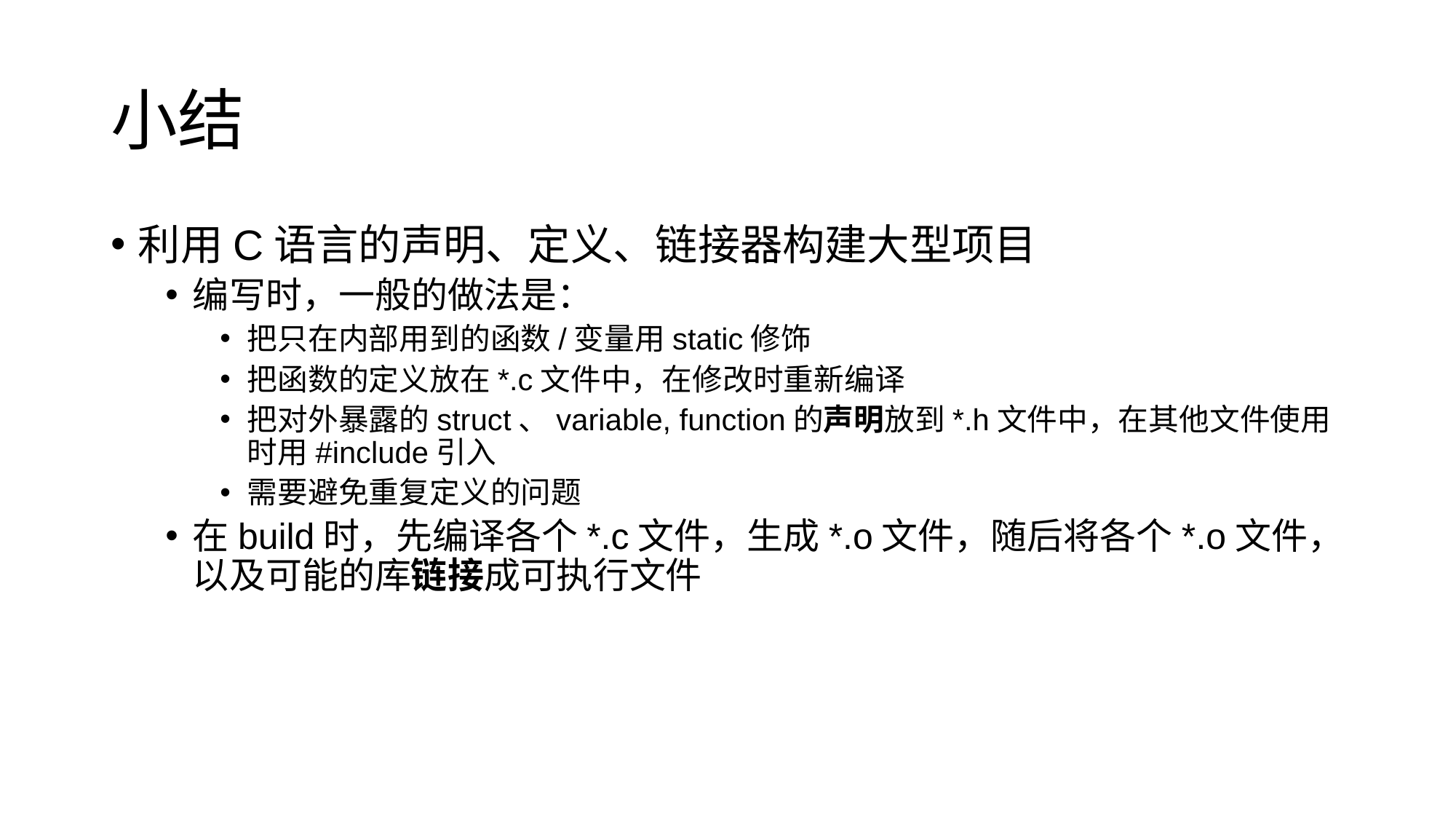

# 小结
利用C语言的声明、定义、链接器构建大型项目
编写时，一般的做法是：
把只在内部用到的函数/变量用static修饰
把函数的定义放在*.c文件中，在修改时重新编译
把对外暴露的struct、variable, function的声明放到*.h文件中，在其他文件使用时用#include引入
需要避免重复定义的问题
在build时，先编译各个*.c文件，生成*.o文件，随后将各个*.o文件，以及可能的库链接成可执行文件